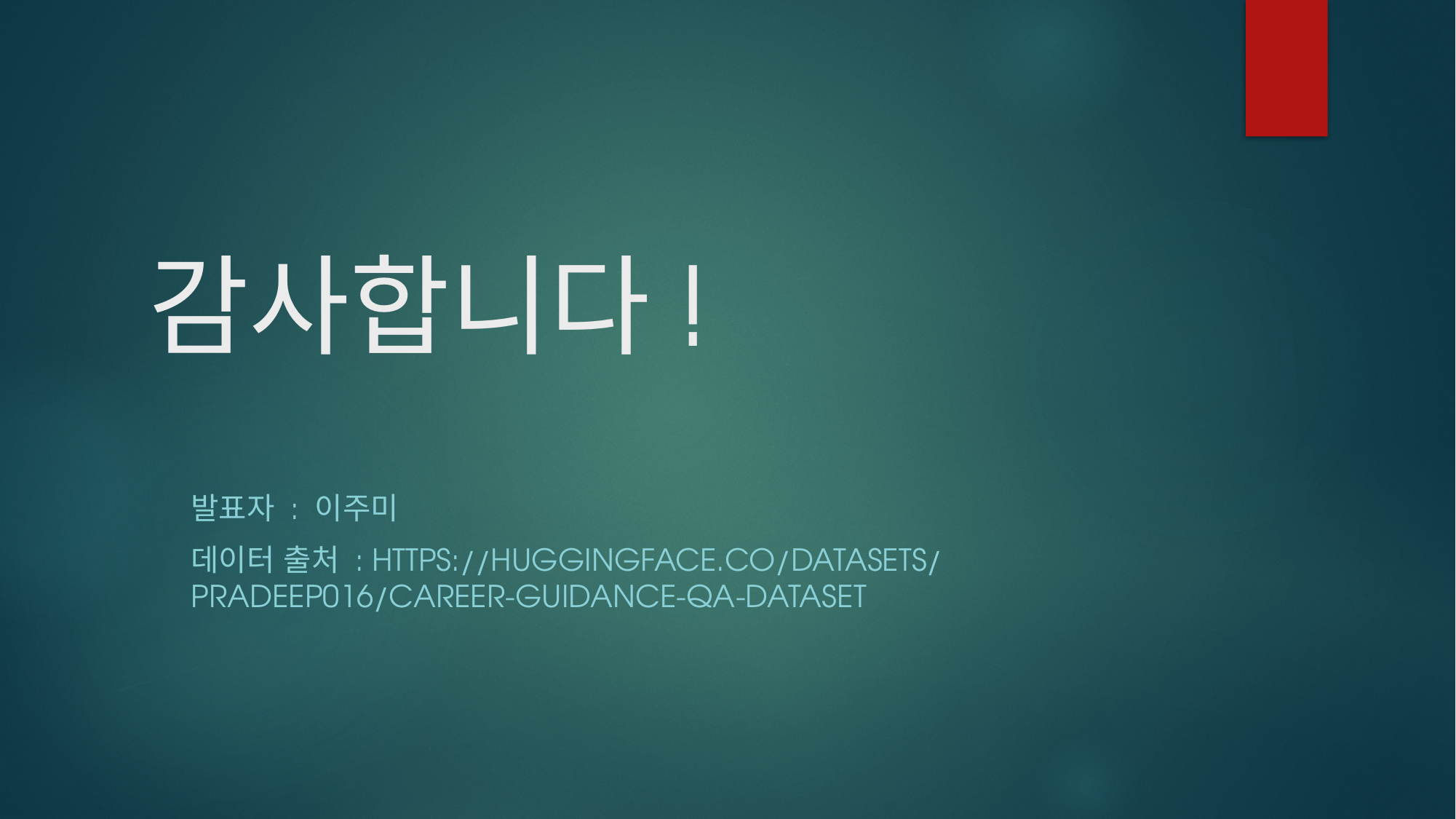

# 감사합니다!
발표자 : 이주미
데이터 출처 : https://huggingface.co/datasets/Pradeep016/career-guidance-qa-dataset